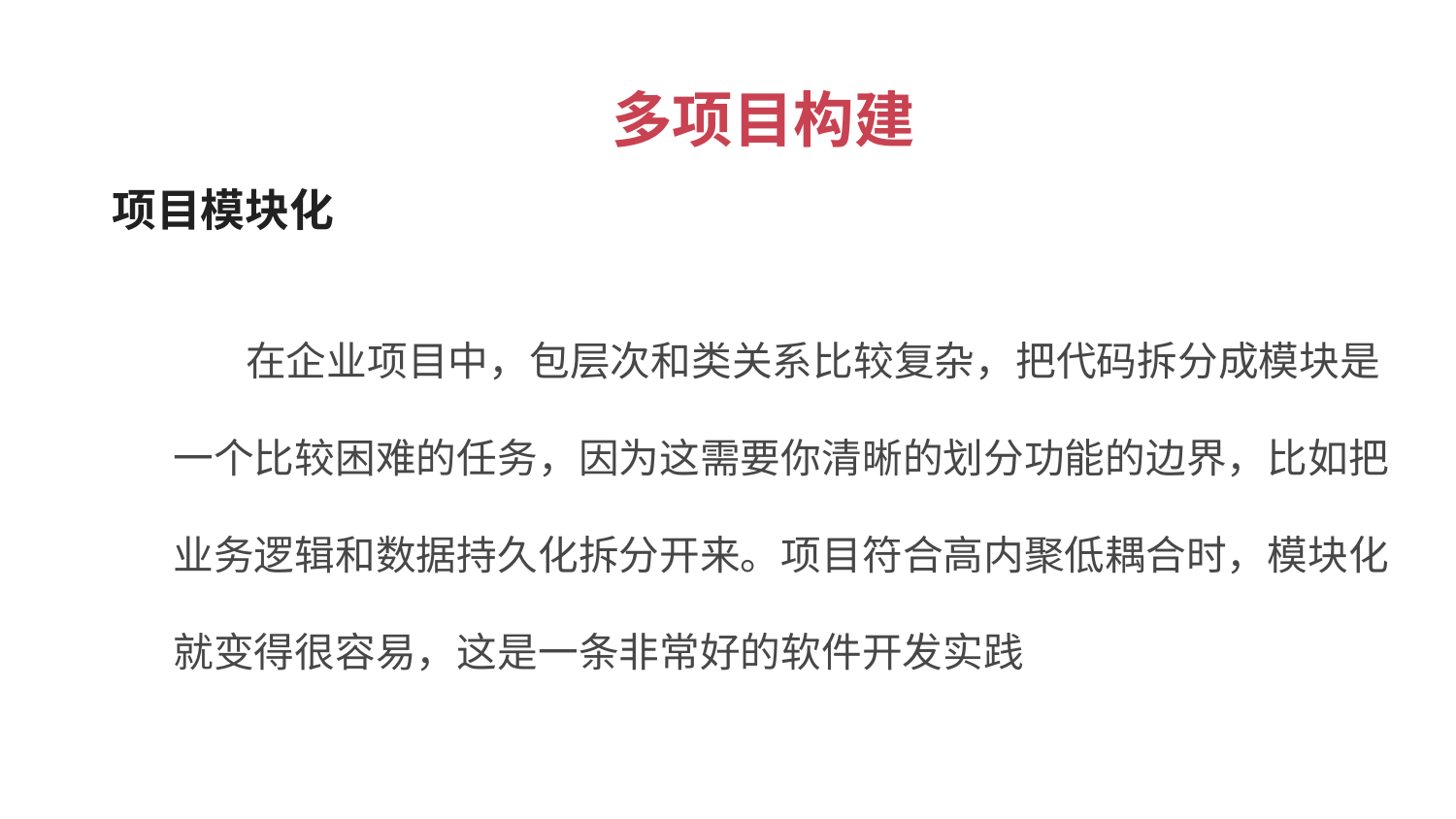

多项目构建
项目模块化
       在企业项目中，包层次和类关系比较复杂，把代码拆分成模块是一个比较困难的任务，因为这需要你清晰的划分功能的边界，比如把业务逻辑和数据持久化拆分开来。项目符合高内聚低耦合时，模块化就变得很容易，这是一条非常好的软件开发实践